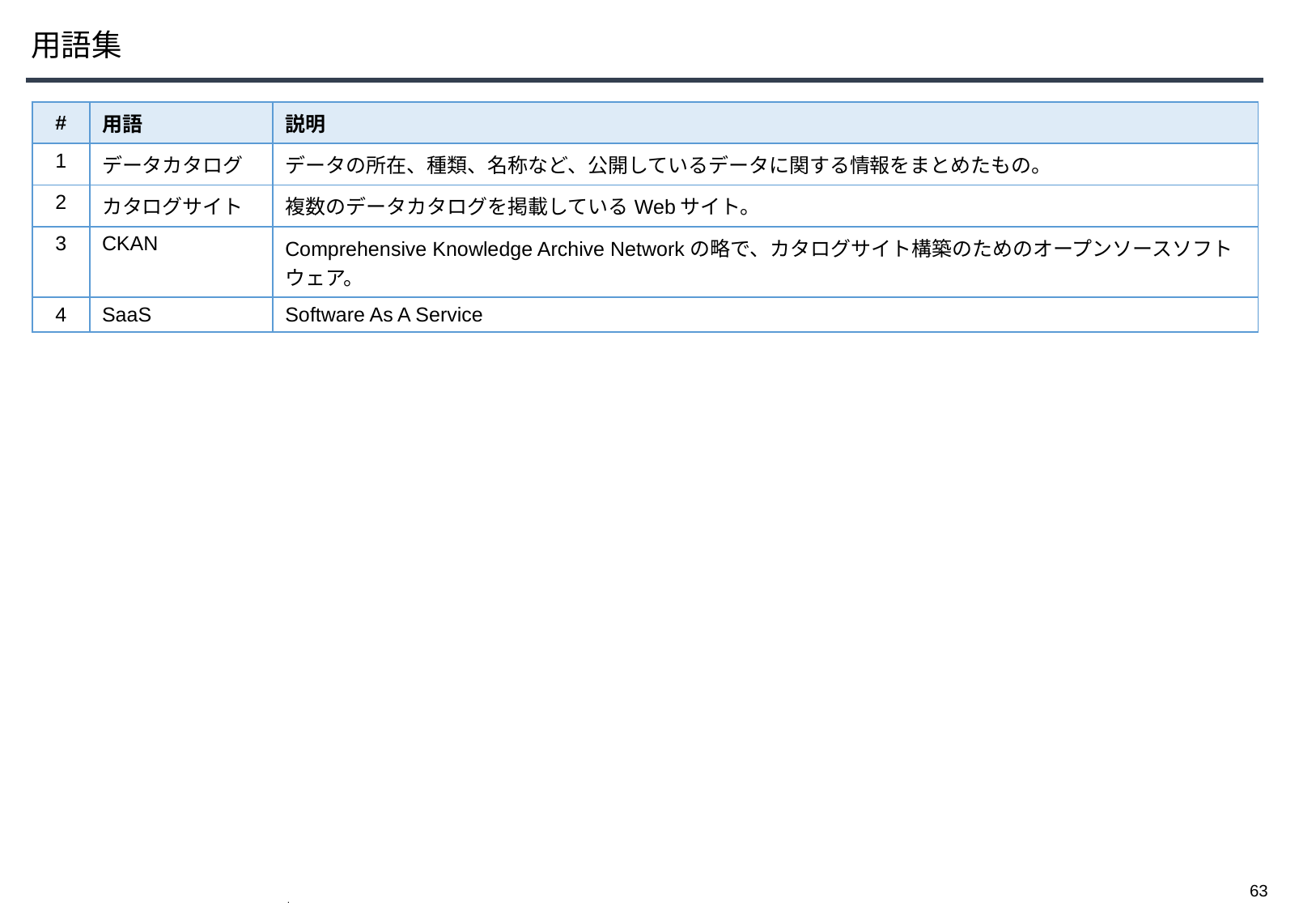

# 用語集
| # | 用語 | 説明 |
| --- | --- | --- |
| 1 | データカタログ | データの所在、種類、名称など、公開しているデータに関する情報をまとめたもの。 |
| 2 | カタログサイト | 複数のデータカタログを掲載しているWebサイト。 |
| 3 | CKAN | Comprehensive Knowledge Archive Networkの略で、カタログサイト構築のためのオープンソースソフトウェア。 |
| 4 | SaaS | Software As A Service |